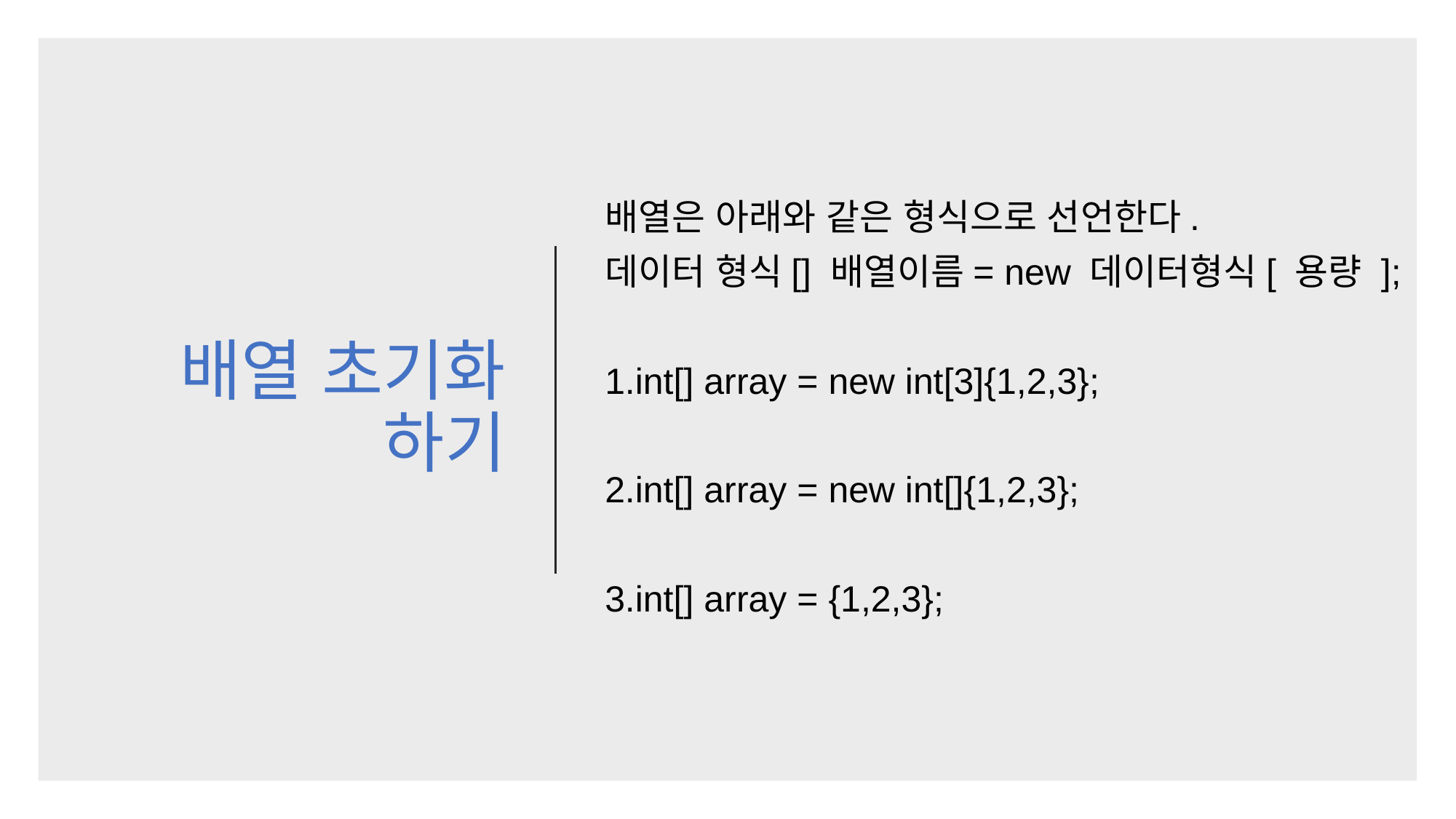

# 배열 초기화 하기
배열은 아래와 같은 형식으로 선언한다.
데이터 형식[] 배열이름= new 데이터형식[ 용량 ];

1.int[] array = new int[3]{1,2,3};

2.int[] array = new int[]{1,2,3};

3.int[] array = {1,2,3};